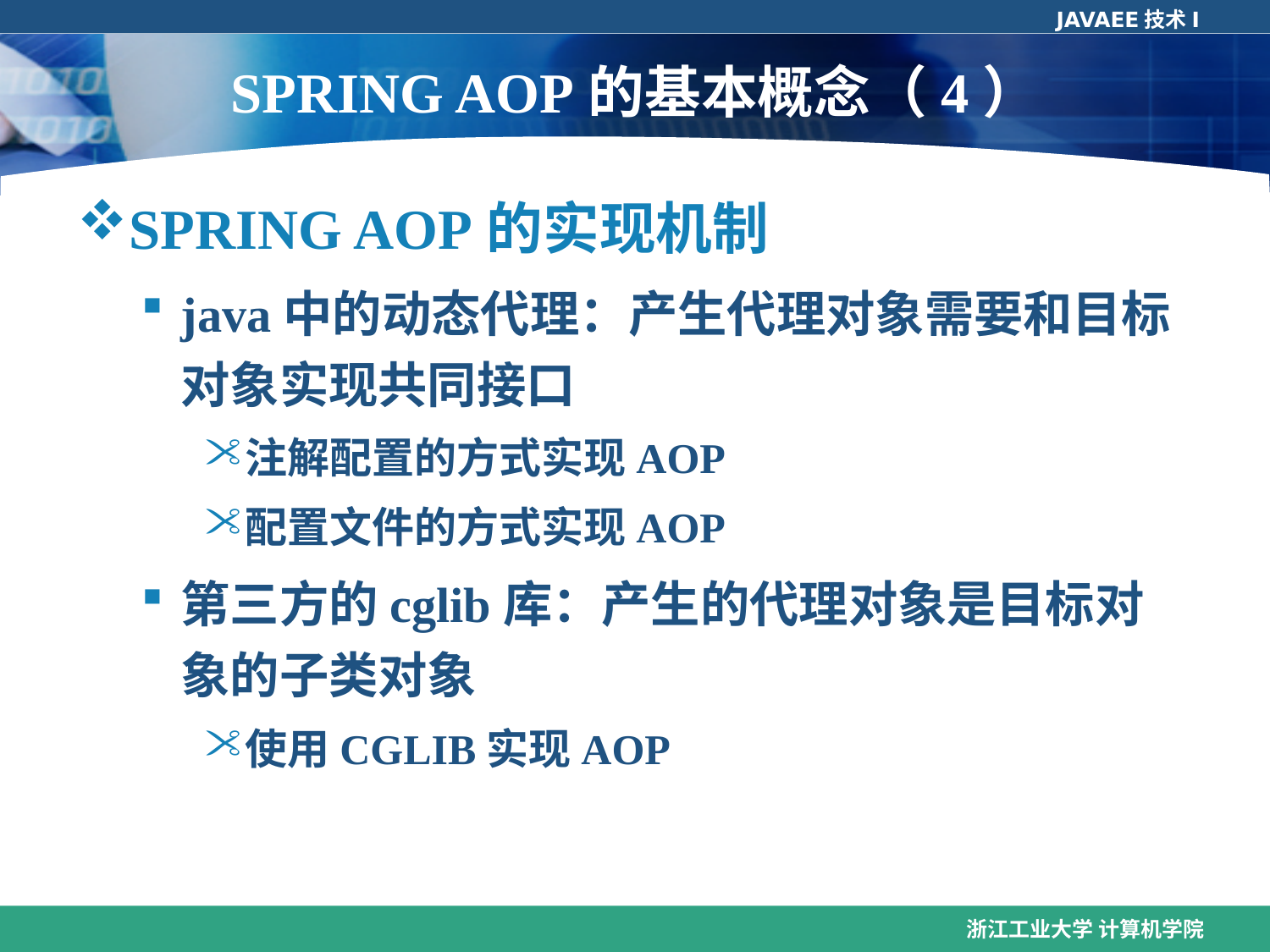

# SPRING AOP的基本概念（4）
SPRING AOP的实现机制
java中的动态代理：产生代理对象需要和目标对象实现共同接口
注解配置的方式实现AOP
配置文件的方式实现AOP
第三方的cglib库：产生的代理对象是目标对象的子类对象
使用CGLIB实现AOP